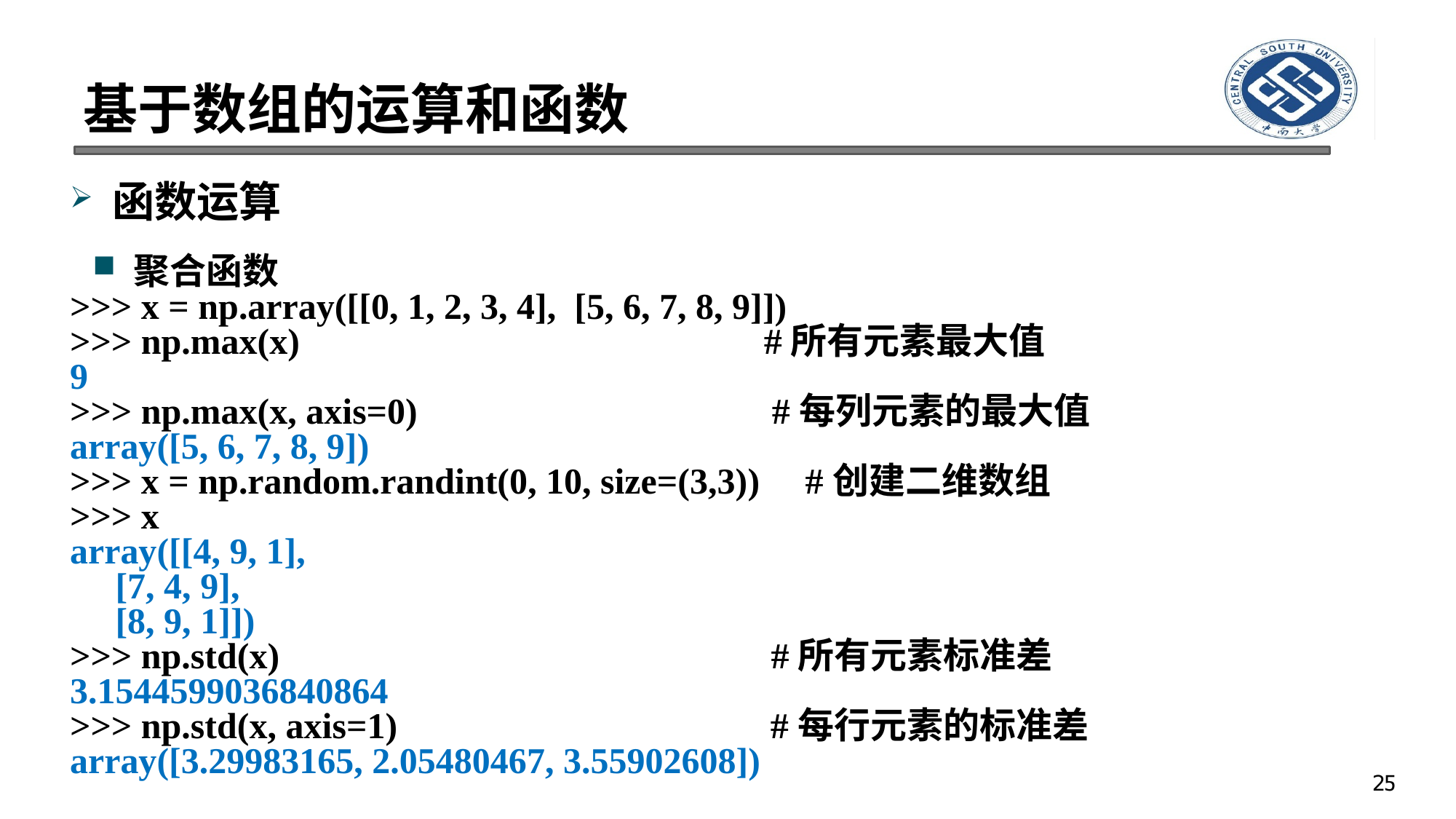

# 基于数组的运算和函数
函数运算
聚合函数
>>> x = np.array([[0, 1, 2, 3, 4],  [5, 6, 7, 8, 9]])
>>> np.max(x)                                                   #所有元素最大值
9
>>> np.max(x, axis=0)                                       #每列元素的最大值
array([5, 6, 7, 8, 9])
>>> x = np.random.randint(0, 10, size=(3,3))     #创建二维数组
>>> x
array([[4, 9, 1],
     [7, 4, 9],
     [8, 9, 1]])
>>> np.std(x)                                                      #所有元素标准差
3.1544599036840864
>>> np.std(x, axis=1)                                         #每行元素的标准差
array([3.29983165, 2.05480467, 3.55902608])
25